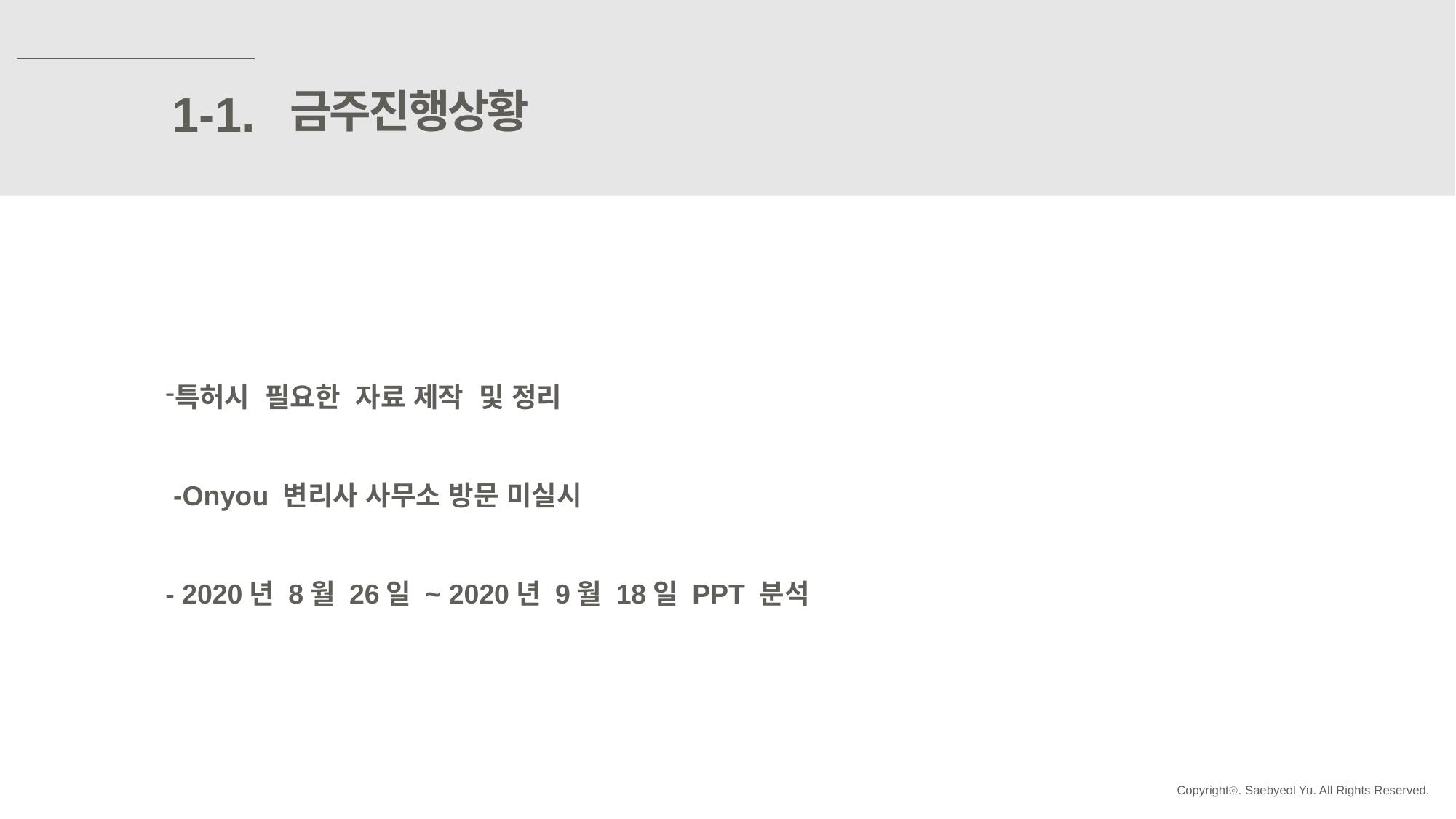

금주진행상황
1-1.

특허시  필요한  자료 제작  및 정리

 -Onyou 변리사 사무소 방문 미실시

- 2020년 8월 26일 ~ 2020년 9월 18일 PPT 분석